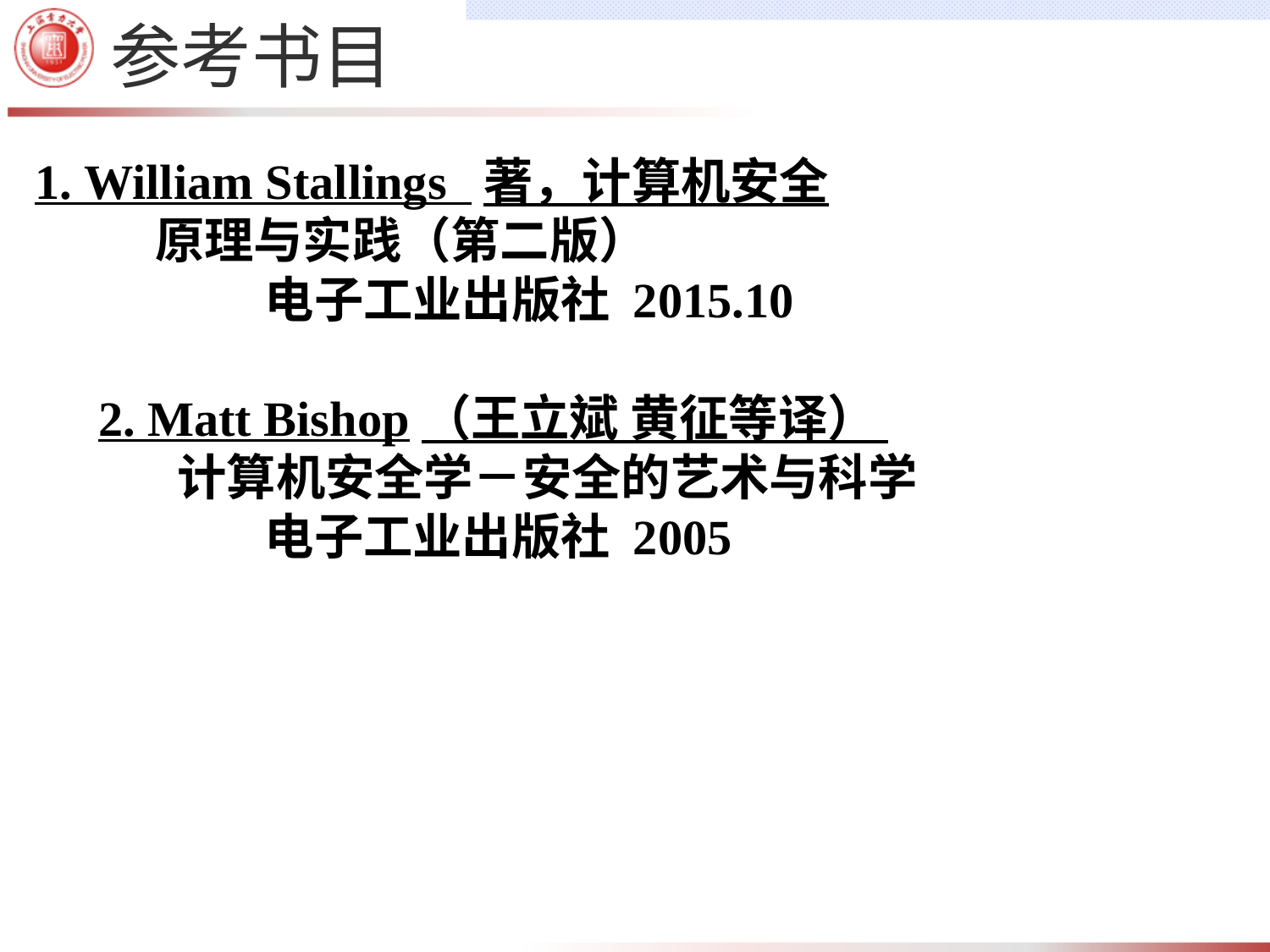

# 参考书目
1. William Stallings  著，计算机安全
    原理与实践（第二版）
		电子工业出版社 2015.10

2. Matt Bishop（王立斌 黄征等译）
      计算机安全学－安全的艺术与科学
		电子工业出版社 2005